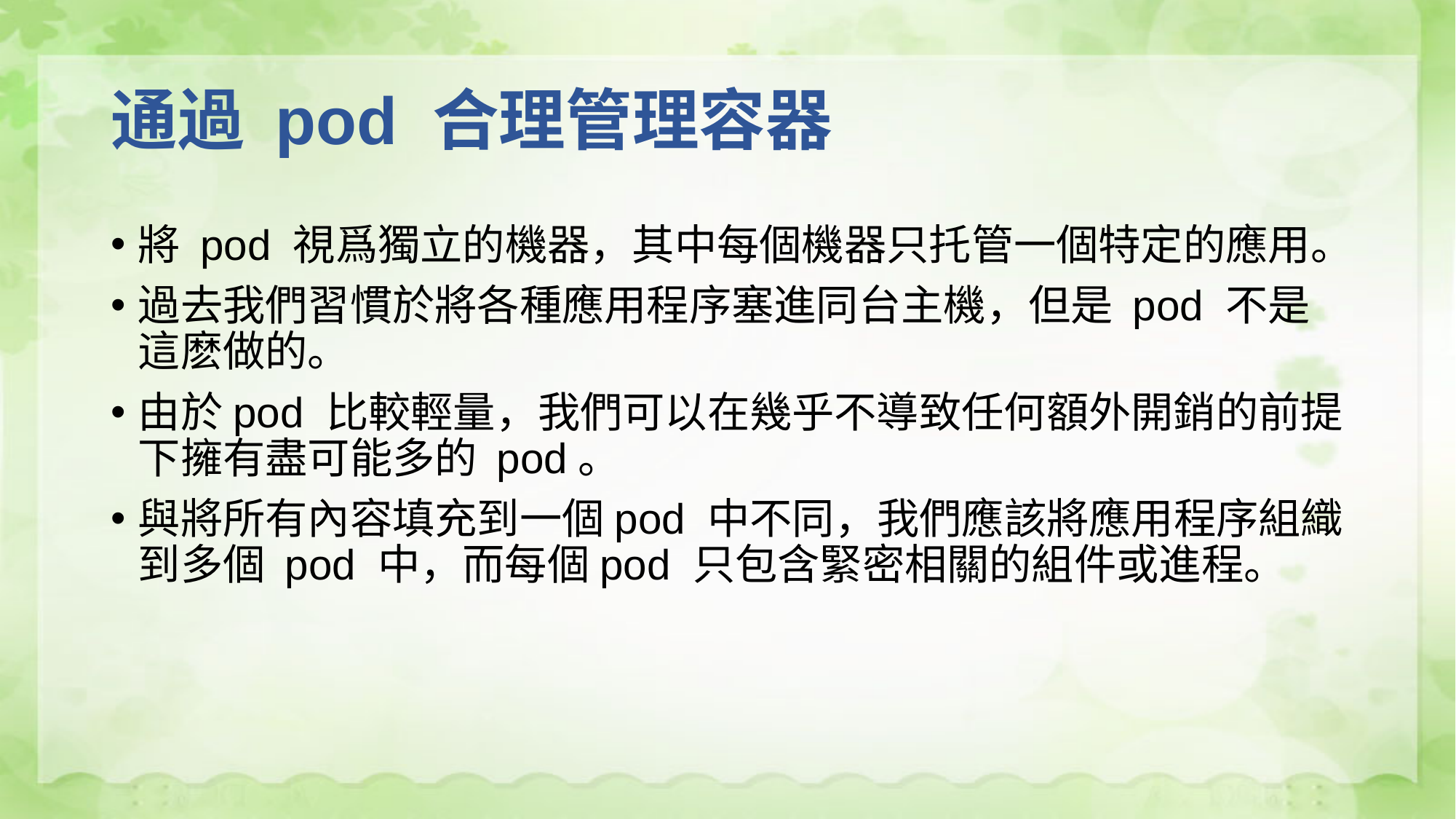

# 通過 pod 合理管理容器
將 pod 視爲獨立的機器，其中每個機器只托管一個特定的應用。
過去我們習慣於將各種應用程序塞進同台主機，但是 pod 不是這麽做的。
由於pod 比較輕量，我們可以在幾乎不導致任何額外開銷的前提下擁有盡可能多的 pod。
與將所有內容填充到一個pod 中不同，我們應該將應用程序組織到多個 pod 中，而每個pod 只包含緊密相關的組件或進程。